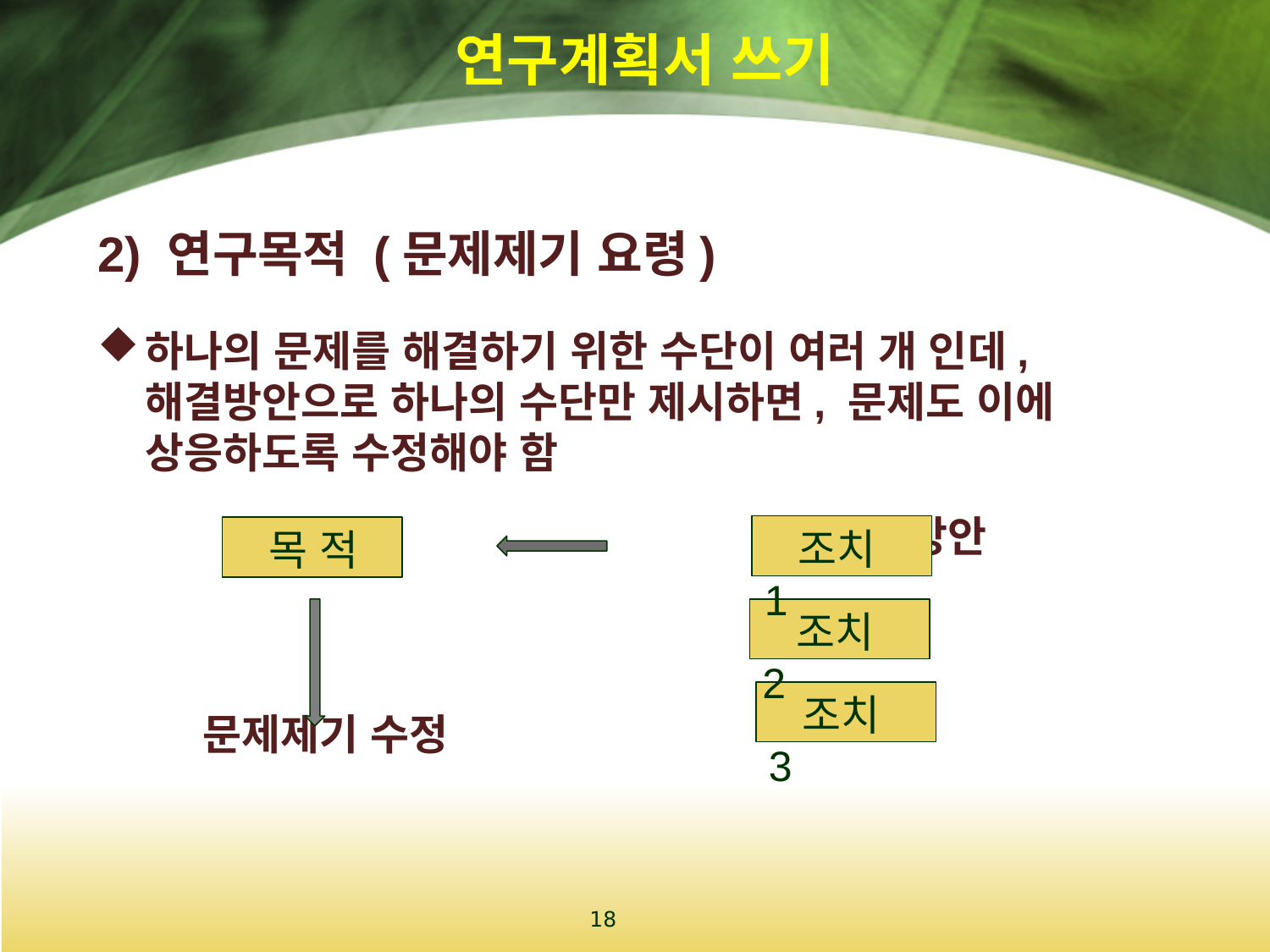

# 연구계획서 쓰기
2) 연구목적 (문제제기 요령)

하나의 문제를 해결하기 위한 수단이 여러 개 인데, 해결방안으로 하나의 수단만 제시하면, 문제도 이에 상응하도록 수정해야 함

                                                             해결방안

        문제제기 수정

  조치 1
  목 적

  조치 2
  조치 3
18